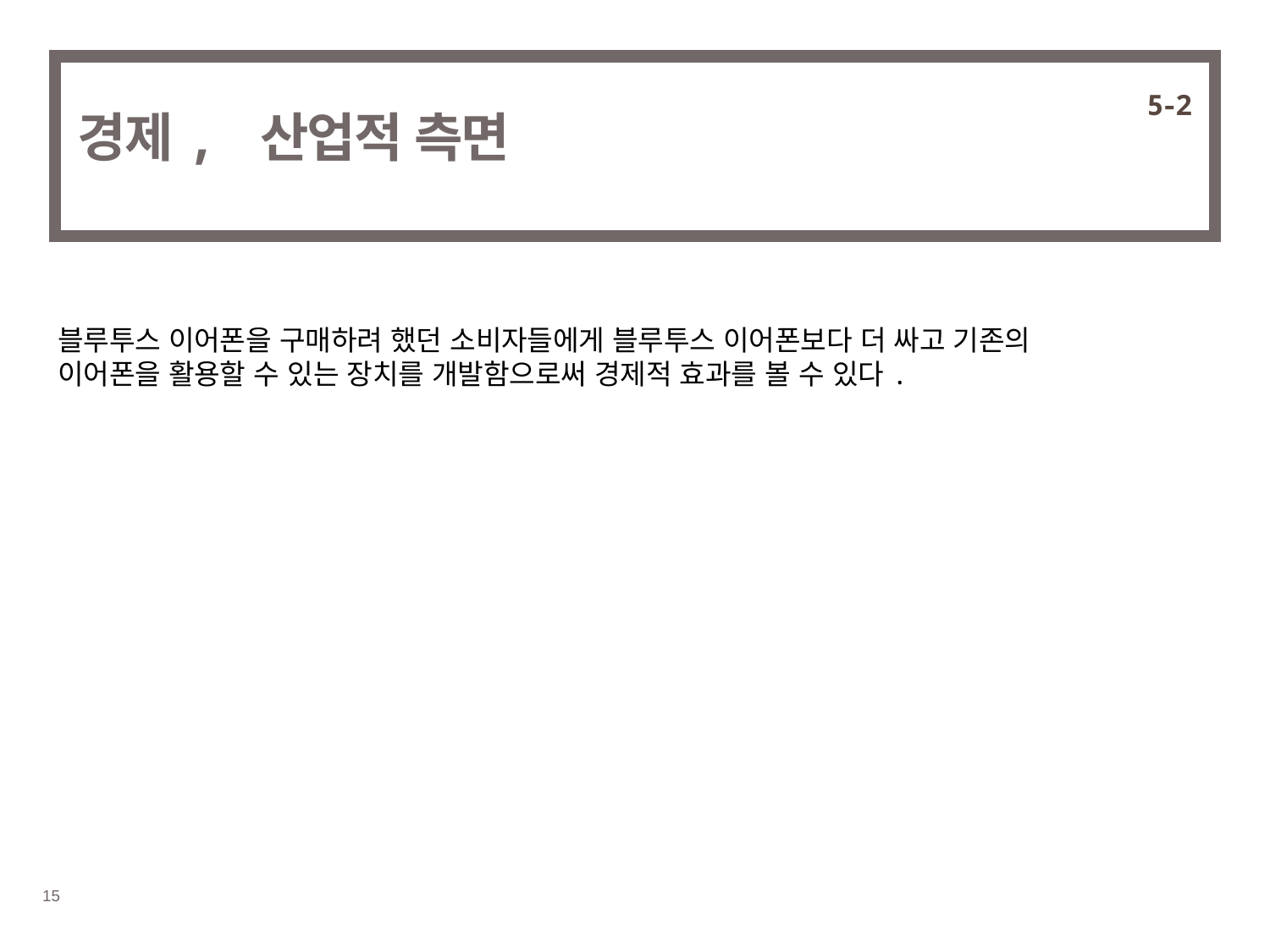

5-2

# 경제, 산업적 측면
블루투스 이어폰을 구매하려 했던 소비자들에게 블루투스 이어폰보다 더 싸고 기존의 이어폰을 활용할 수 있는 장치를 개발함으로써 경제적 효과를 볼 수 있다.